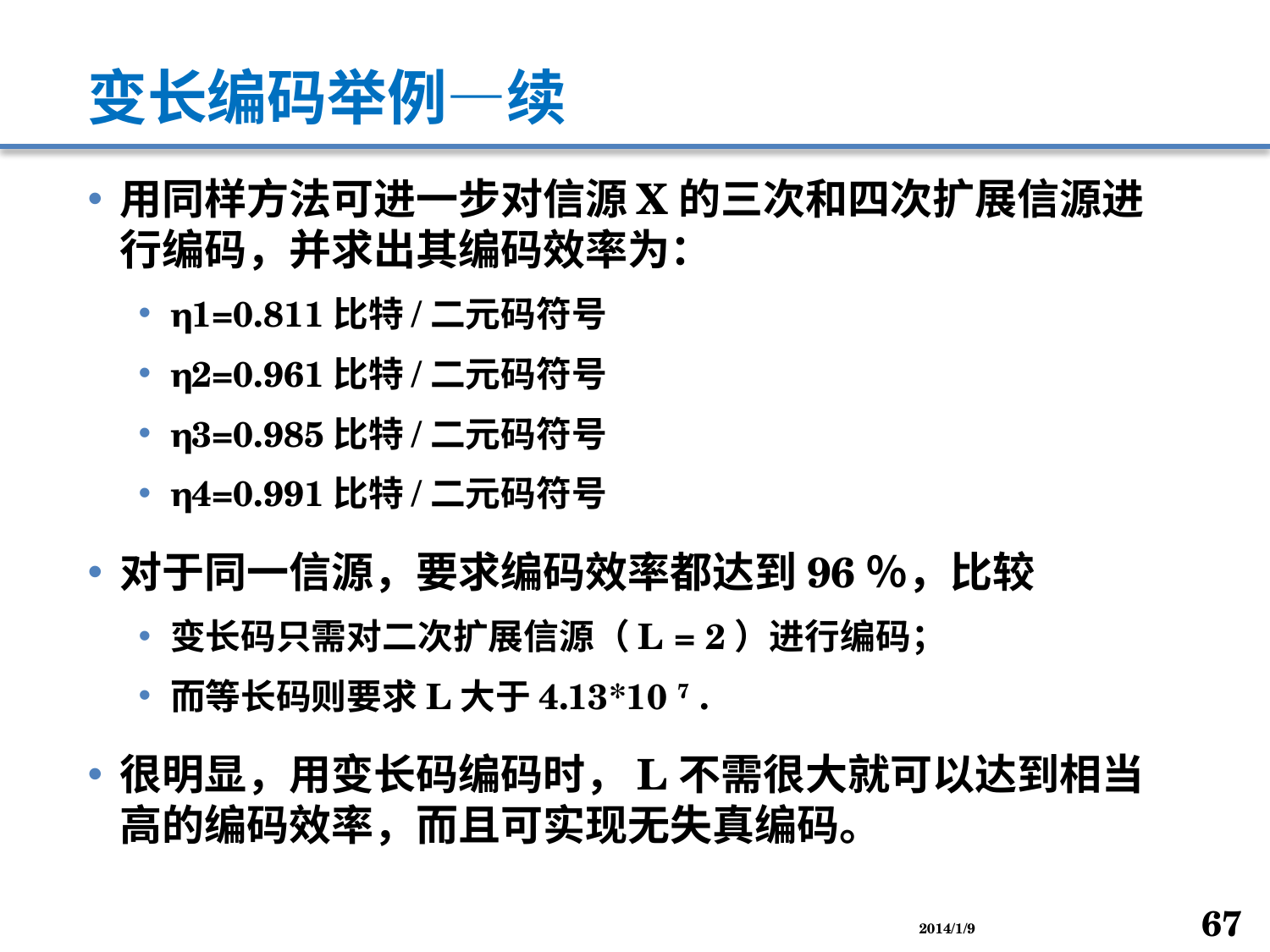

# 变长编码举例—续
用同样方法可进一步对信源X的三次和四次扩展信源进行编码，并求出其编码效率为：
η1=0.811比特/二元码符号
η2=0.961比特/二元码符号
η3=0.985比特/二元码符号
η4=0.991比特/二元码符号
对于同一信源，要求编码效率都达到96％，比较
变长码只需对二次扩展信源（L = 2）进行编码；
而等长码则要求L大于4.13*10 7 .
很明显，用变长码编码时，L不需很大就可以达到相当高的编码效率，而且可实现无失真编码。
2014/1/9
67